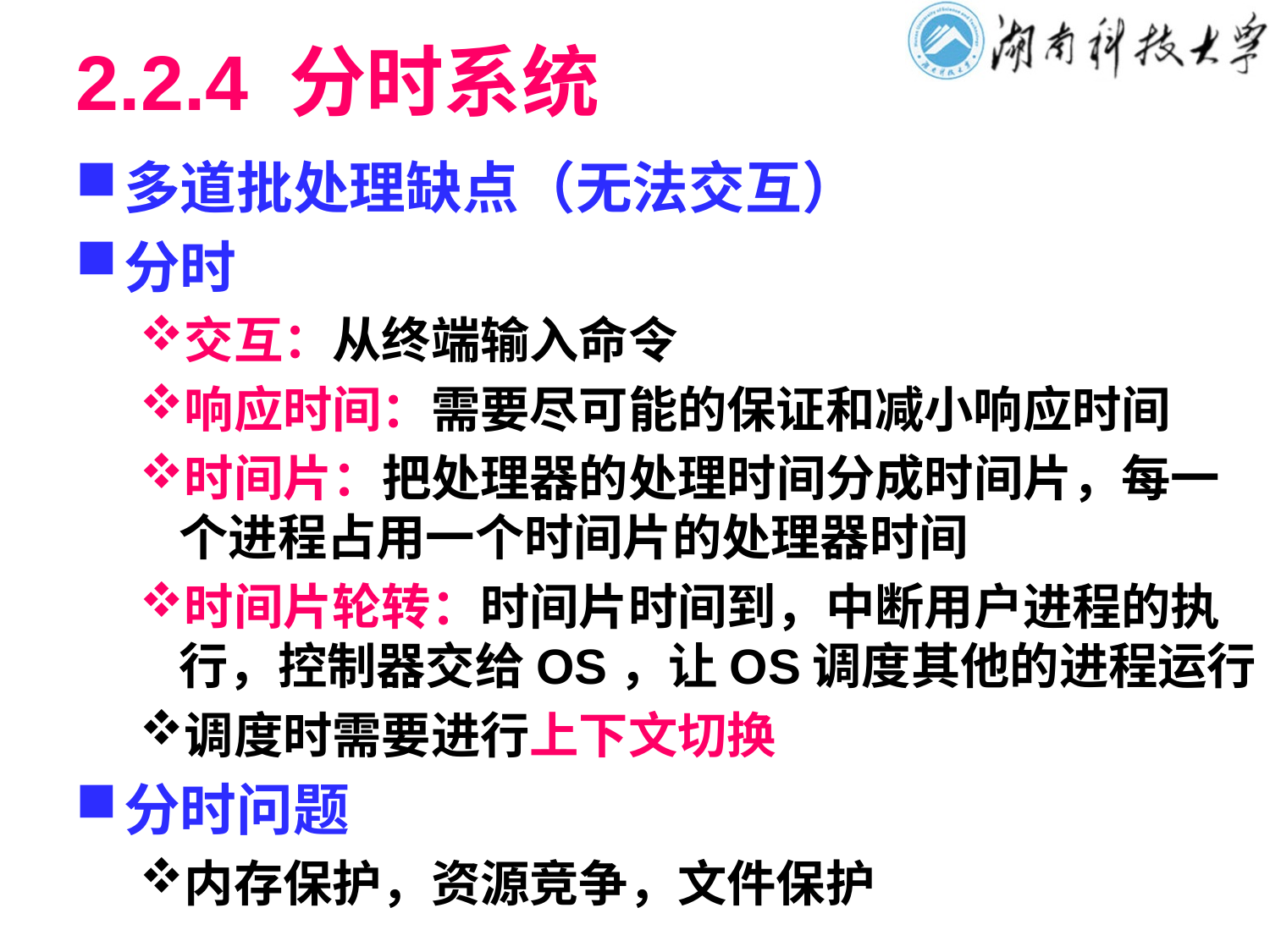

# 2.2.4 分时系统
多道批处理缺点（无法交互）
分时
交互：从终端输入命令
响应时间：需要尽可能的保证和减小响应时间
时间片：把处理器的处理时间分成时间片，每一个进程占用一个时间片的处理器时间
时间片轮转：时间片时间到，中断用户进程的执行，控制器交给OS，让OS调度其他的进程运行
调度时需要进行上下文切换
分时问题
内存保护，资源竞争，文件保护